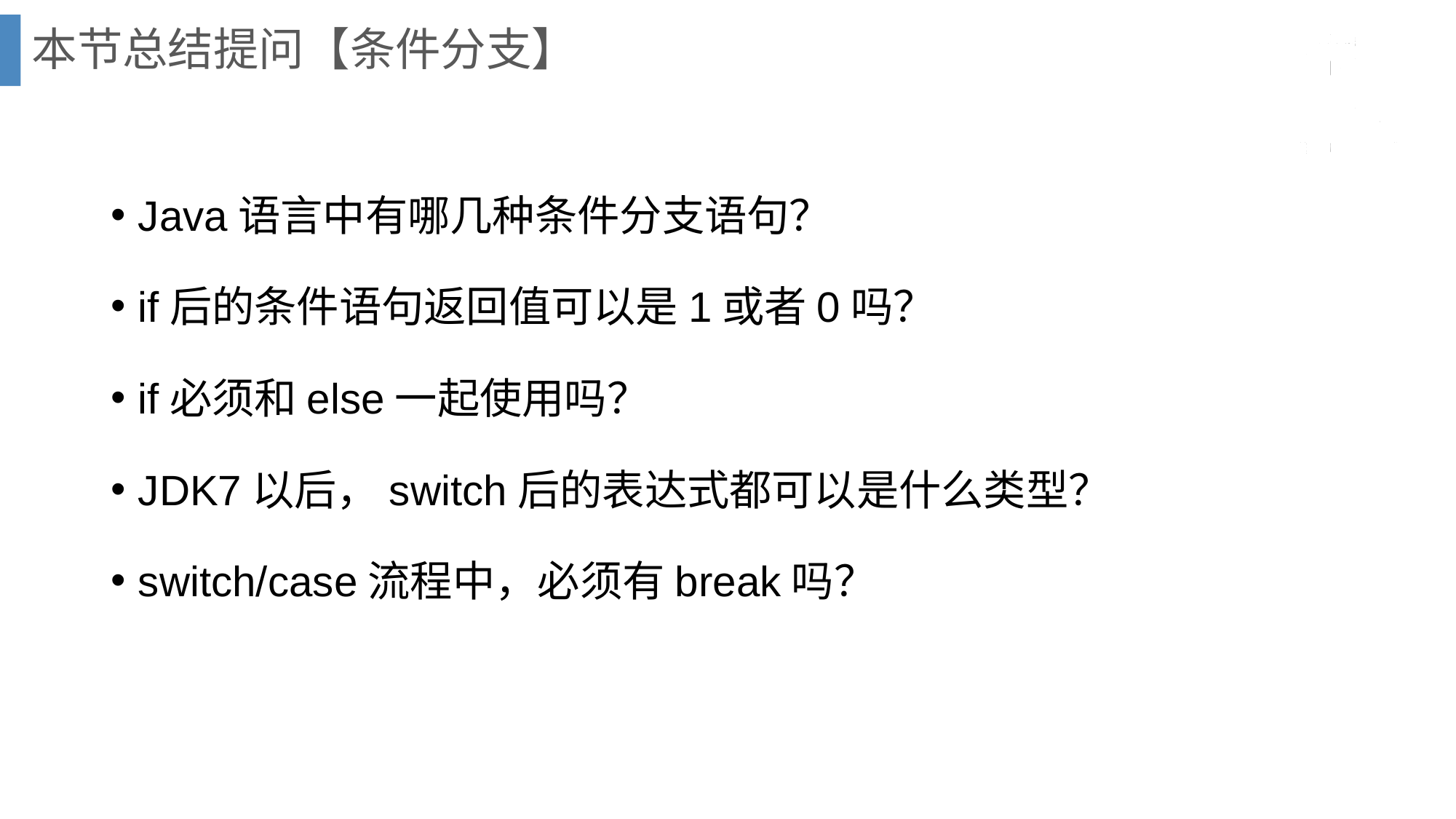

# 本节总结提问【条件分支】
Java语言中有哪几种条件分支语句？
if后的条件语句返回值可以是1或者0吗？
if必须和else一起使用吗？
JDK7以后，switch后的表达式都可以是什么类型？
switch/case流程中，必须有break吗？